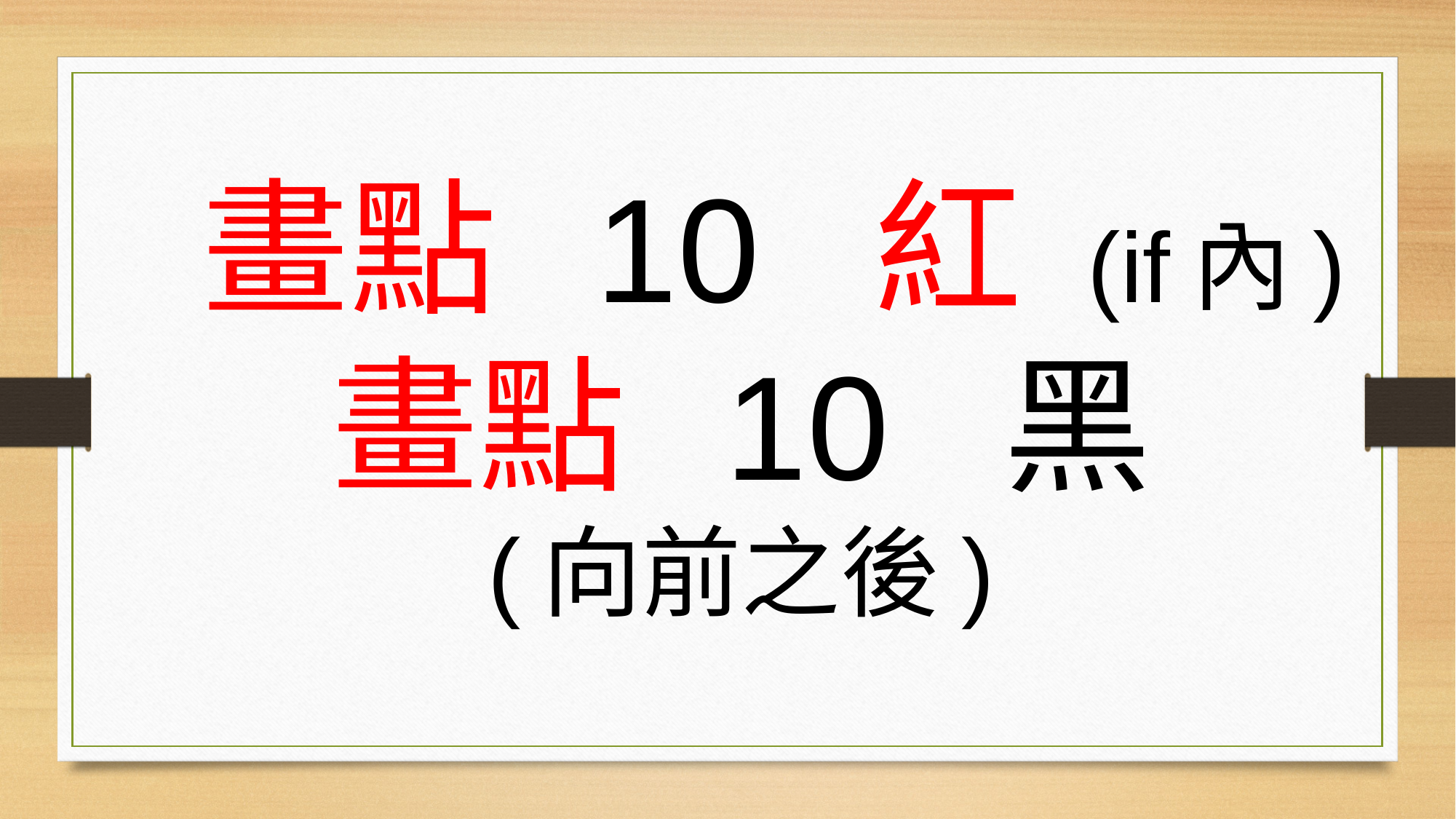

# 畫點  10  紅 (if內) 畫點  10  黑 (向前之後)